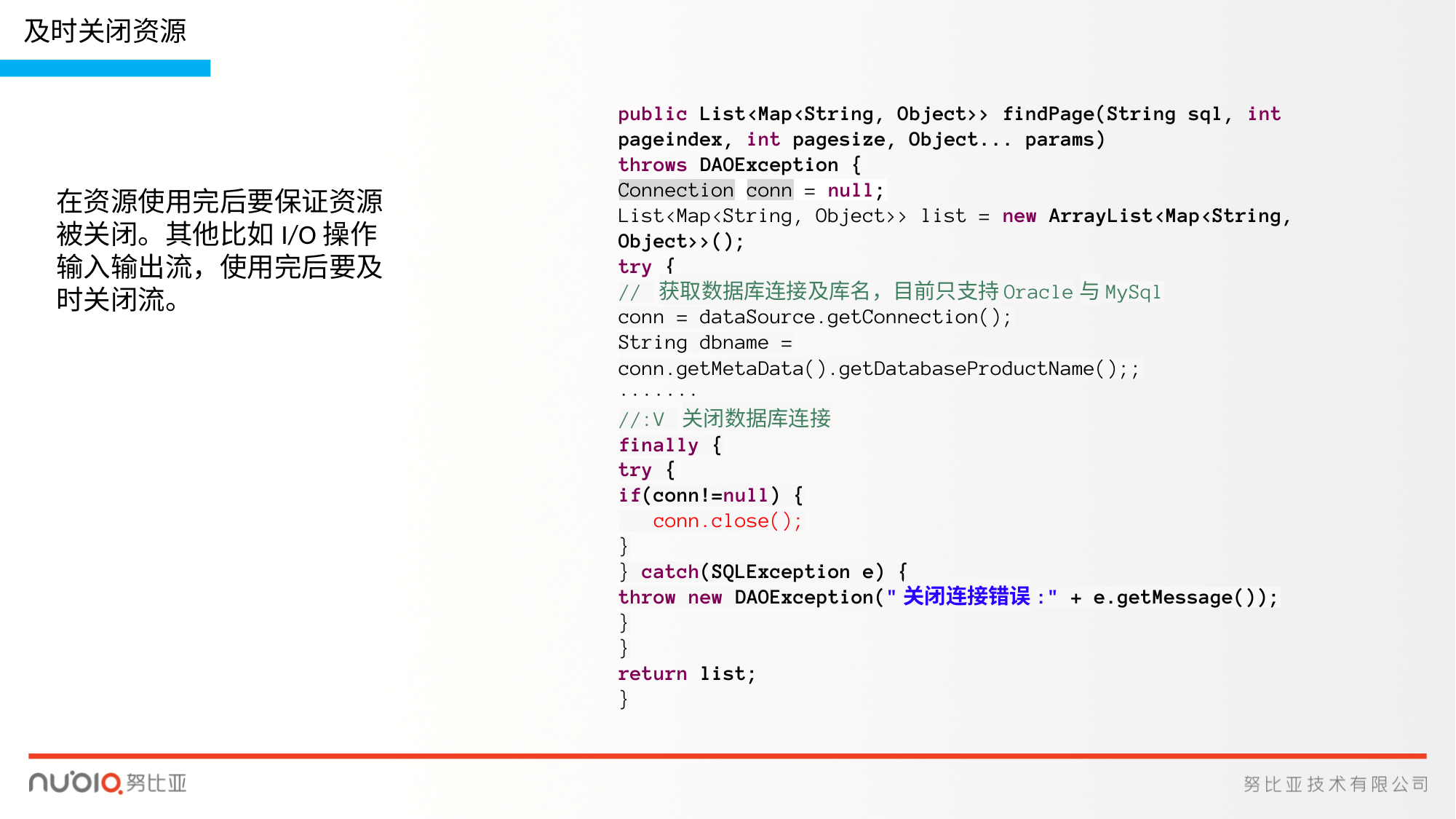

及时关闭资源

public List<Map<String, Object>> findPage(String sql, int pageindex, int pagesize, Object... params)
throws DAOException {
Connection conn = null;
List<Map<String, Object>> list = new ArrayList<Map<String, Object>>();
try {
// 获取数据库连接及库名，目前只支持Oracle与MySql
conn = dataSource.getConnection();
String dbname = conn.getMetaData().getDatabaseProductName();;
·······
//:V 关闭数据库连接
finally {
try {
if(conn!=null) {
   conn.close();
}
} catch(SQLException e) {
throw new DAOException("关闭连接错误:" + e.getMessage());
}
}
return list;
}
在资源使用完后要保证资源被关闭。其他比如I/O操作输入输出流，使用完后要及时关闭流。